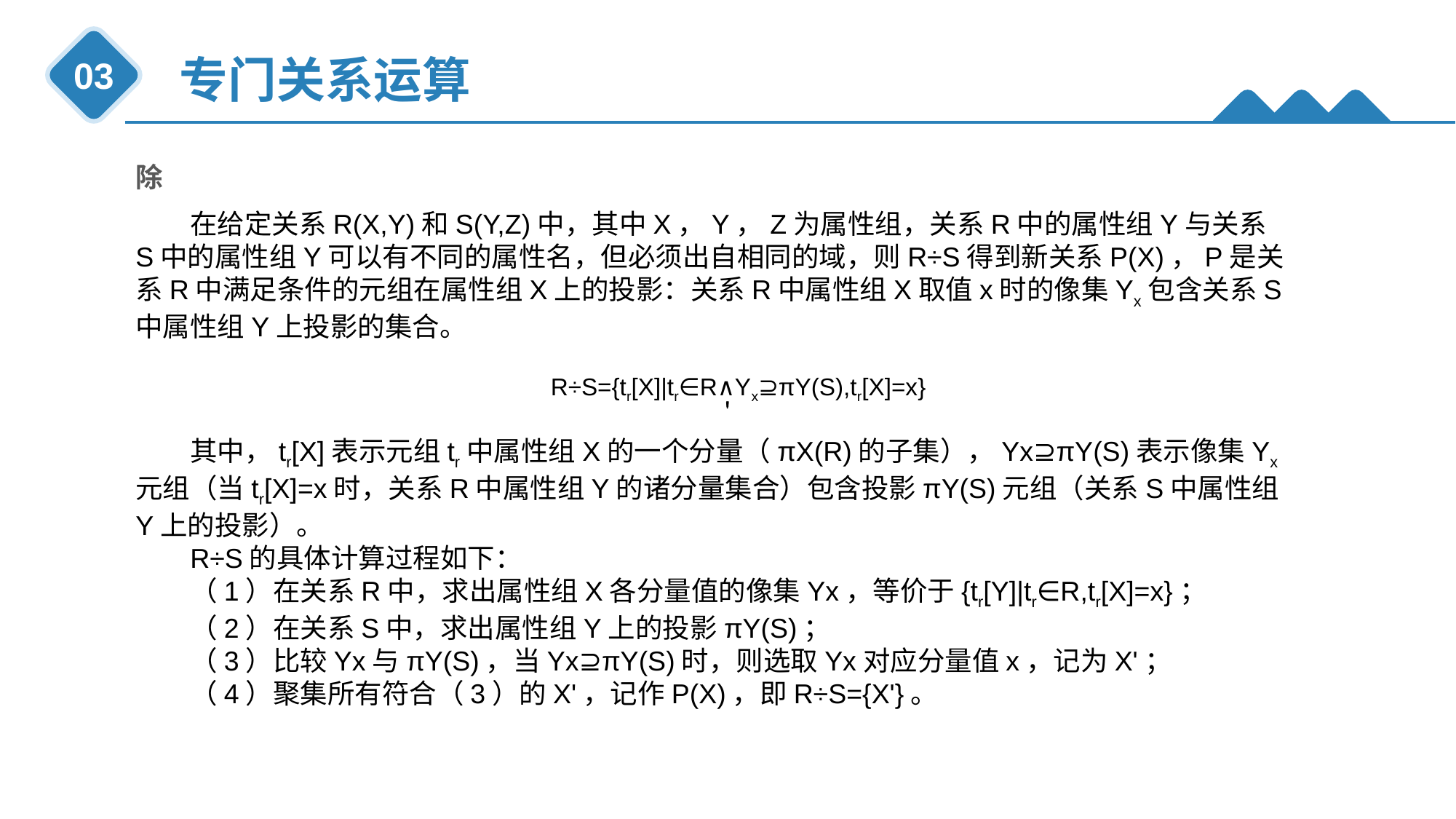

专门关系运算
03

除
在给定关系R(X,Y)和S(Y,Z)中，其中X，Y，Z为属性组，关系R中的属性组Y与关系S中的属性组Y可以有不同的属性名，但必须出自相同的域，则R÷S得到新关系P(X)，P是关系R中满足条件的元组在属性组X上的投影：关系R中属性组X取值x时的像集Yx包含关系S中属性组Y上投影的集合。

R÷S={tr[X]|tr∈R∧Yx⊇πY(S),tr[X]=x}

其中，tr[X]表示元组tr中属性组X的一个分量（πX(R)的子集），Yx⊇πY(S)表示像集Yx元组（当tr[X]=x时，关系R中属性组Y的诸分量集合）包含投影πY(S)元组（关系S中属性组Y上的投影）。
R÷S的具体计算过程如下：
（1）在关系R中，求出属性组X各分量值的像集Yx，等价于{tr[Y]|tr∈R,tr[X]=x}；
（2）在关系S中，求出属性组Y上的投影πY(S)；
（3）比较Yx与πY(S)，当Yx⊇πY(S)时，则选取Yx对应分量值x，记为X'；
（4）聚集所有符合（3）的X'，记作P(X)，即R÷S={X'}。
'
'